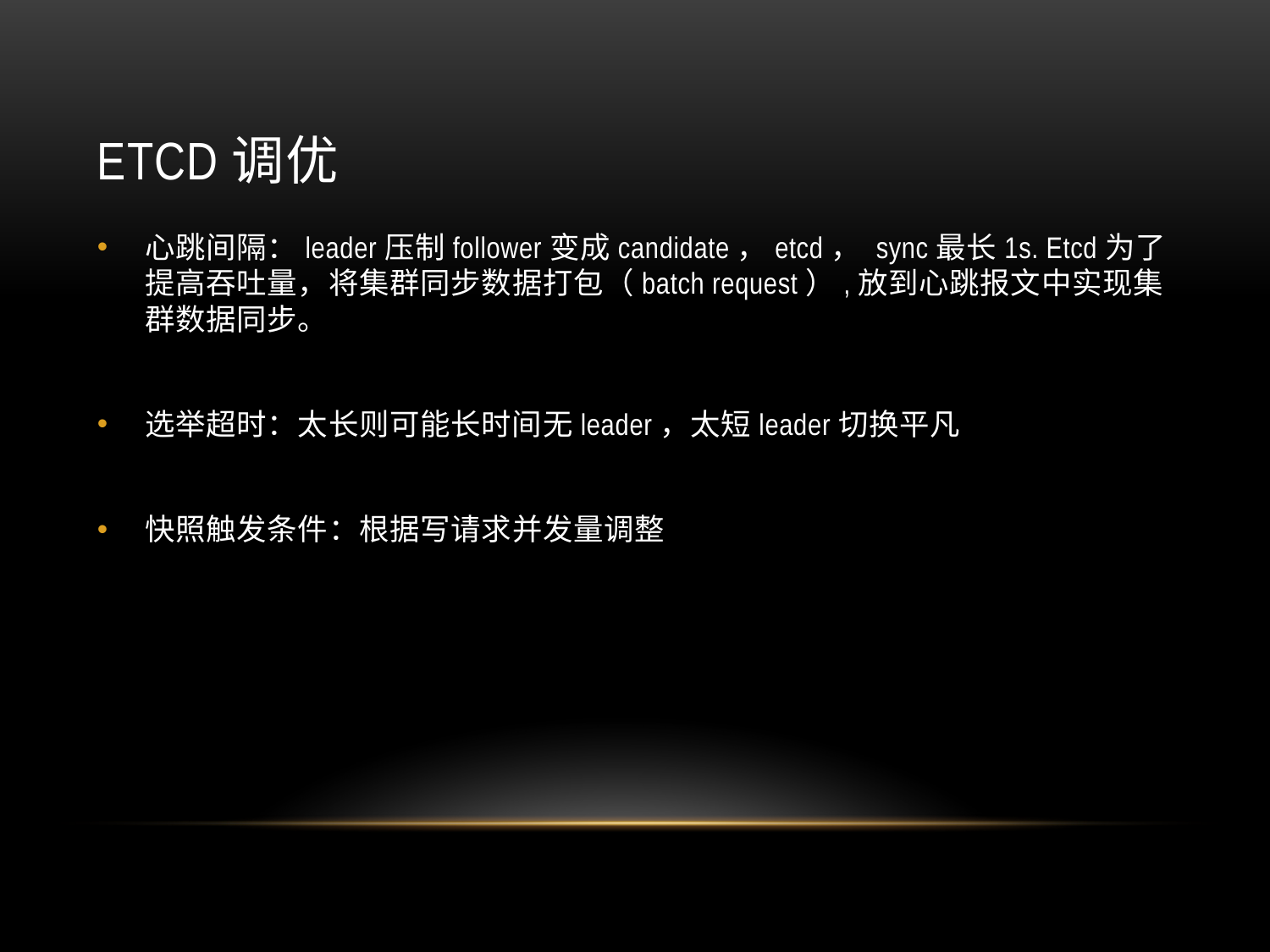

# ETCD调优
心跳间隔：leader压制follower变成candidate，etcd， sync最长1s. Etcd为了提高吞吐量，将集群同步数据打包（batch request）,放到心跳报文中实现集群数据同步。

选举超时：太长则可能长时间无leader，太短leader切换平凡

快照触发条件：根据写请求并发量调整